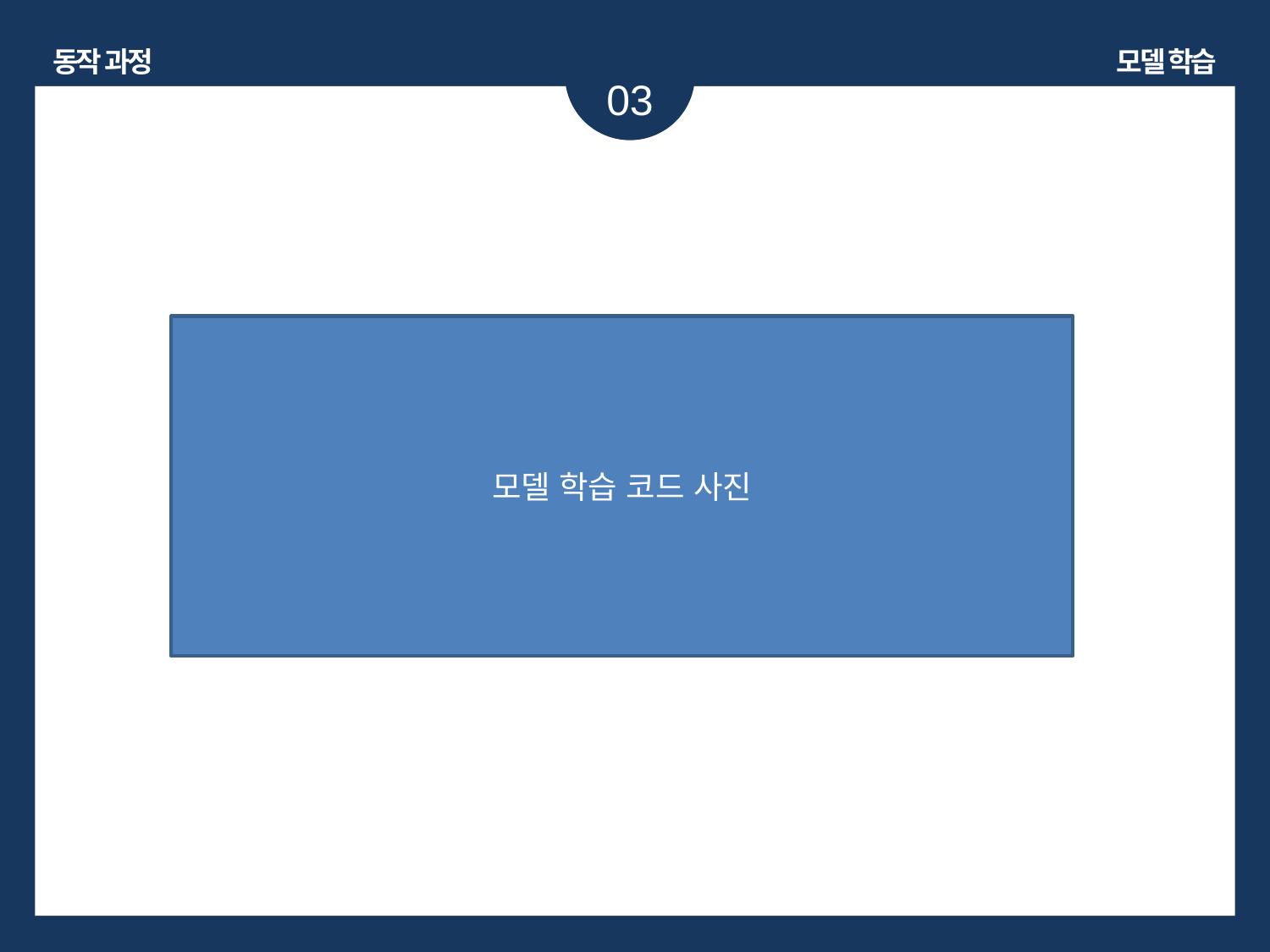

동작 과정
모델 학습
03

모델 학습 코드 사진